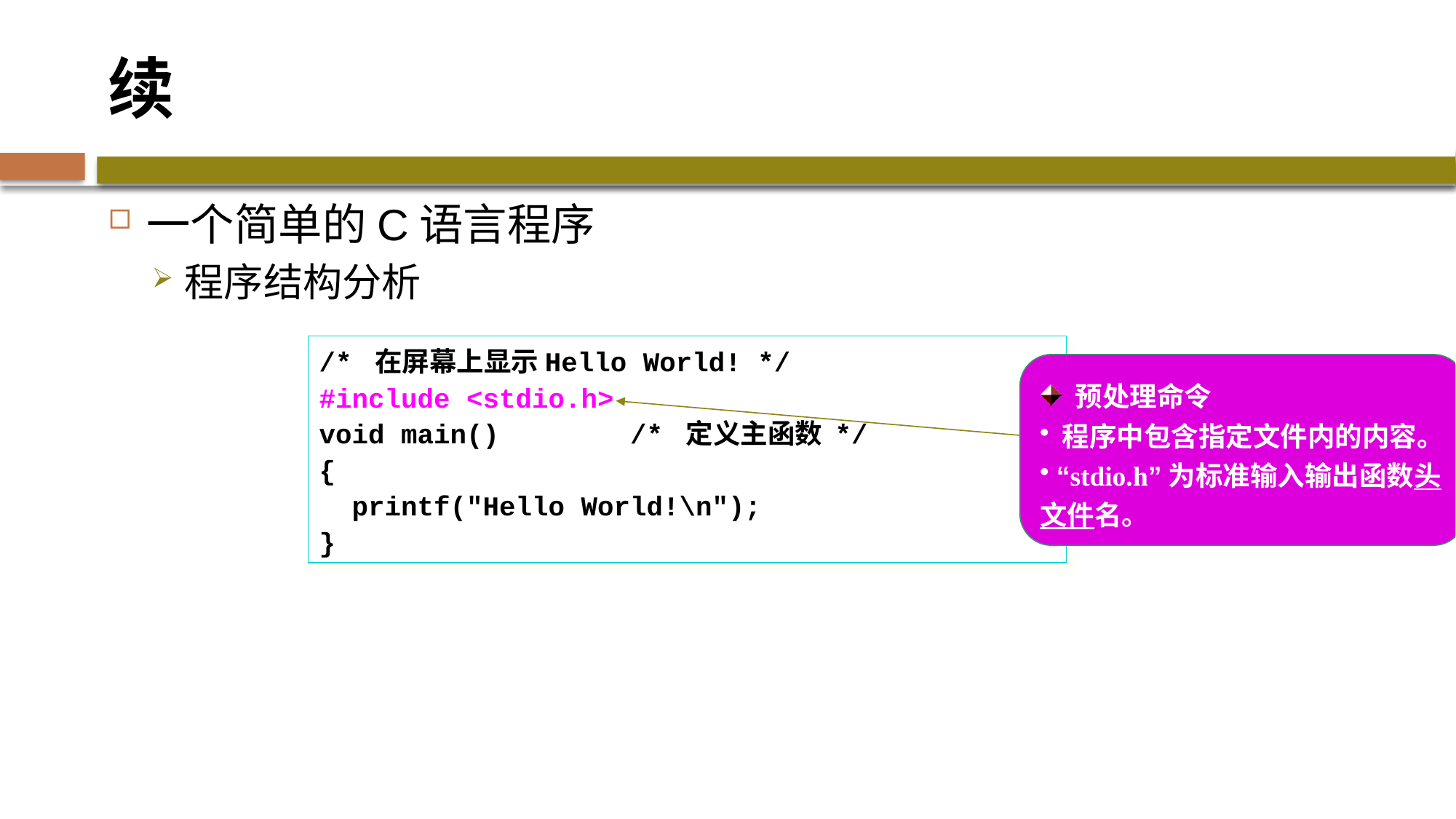

# 续
一个简单的C语言程序
程序结构分析
/* 在屏幕上显示Hello World! */
#include <stdio.h>
void main()        /* 定义主函数 */
{
  printf("Hello World!\n");
}
 预处理命令
 程序中包含指定文件内的内容。
 “stdio.h”为标准输入输出函数头文件名。